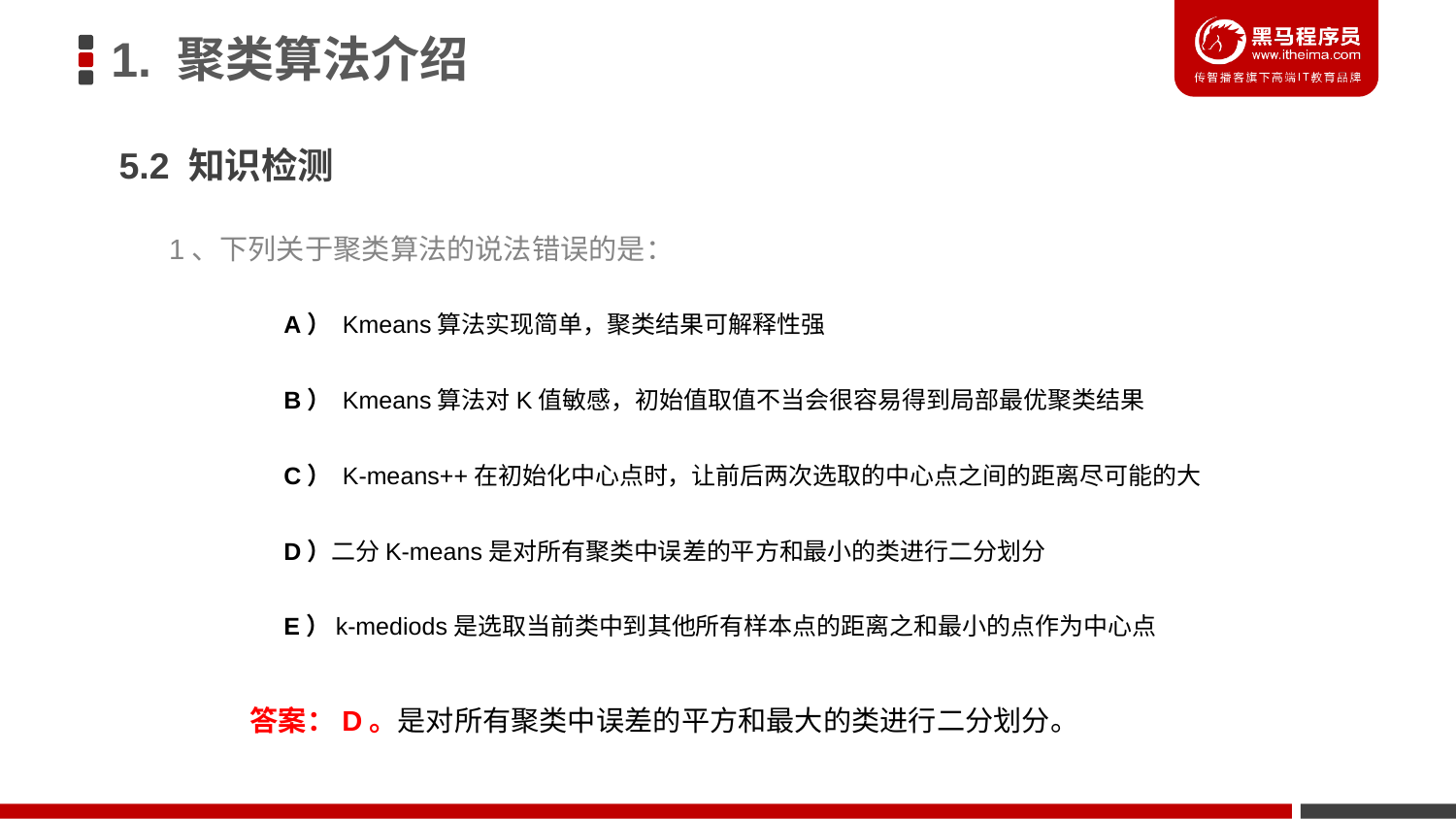

1. 聚类算法介绍
5.2 知识检测
1、下列关于聚类算法的说法错误的是：
A） Kmeans算法实现简单，聚类结果可解释性强

B） Kmeans算法对K值敏感，初始值取值不当会很容易得到局部最优聚类结果

C） K-means++在初始化中心点时，让前后两次选取的中心点之间的距离尽可能的大

D）二分K-means是对所有聚类中误差的平方和最小的类进行二分划分

E）k-mediods是选取当前类中到其他所有样本点的距离之和最小的点作为中心点
答案：D。是对所有聚类中误差的平方和最大的类进行二分划分。